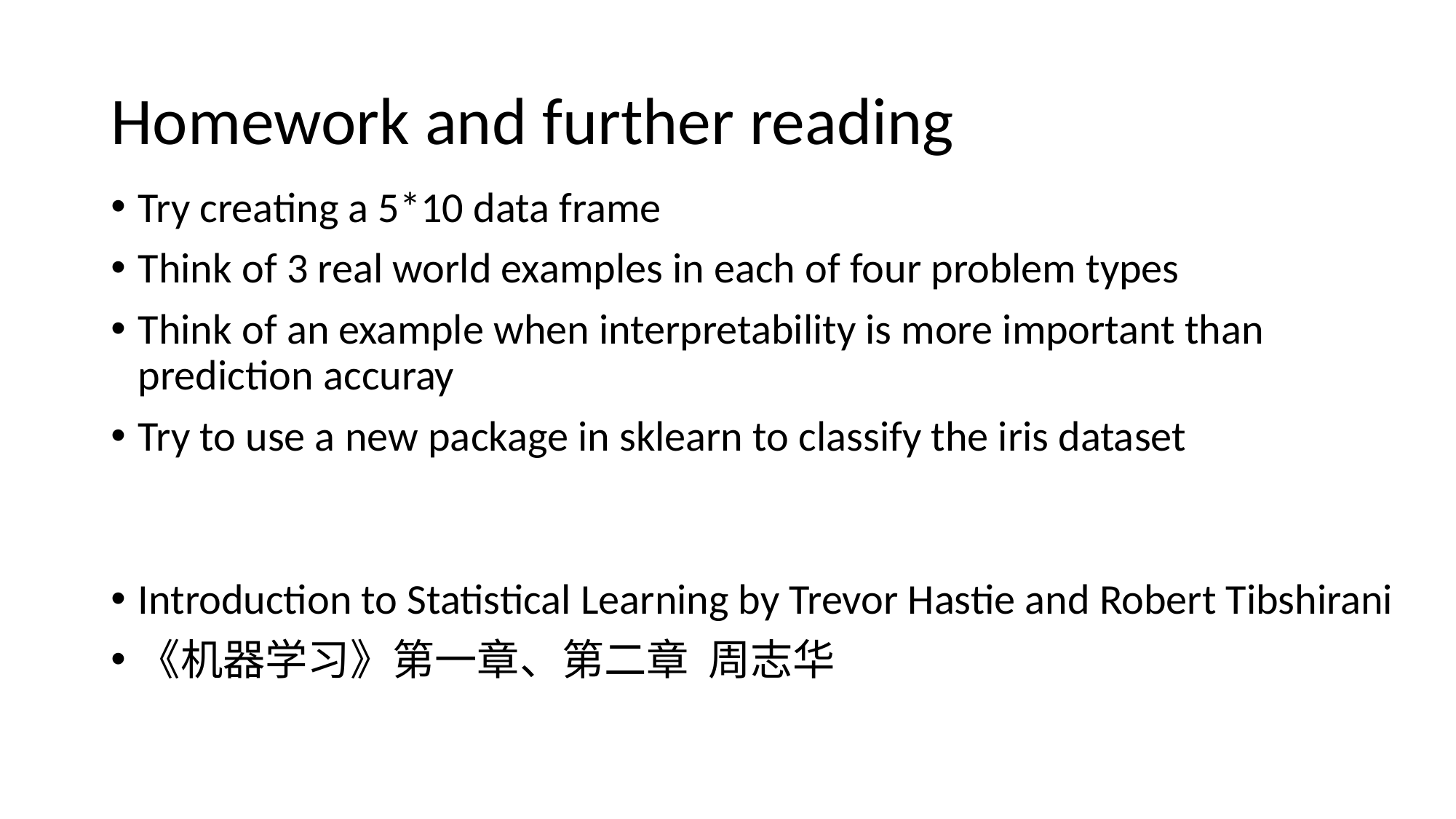

# Homework and further reading
Try creating a 5*10 data frame
Think of 3 real world examples in each of four problem types
Think of an example when interpretability is more important than prediction accuray
Try to use a new package in sklearn to classify the iris dataset

Introduction to Statistical Learning by Trevor Hastie and Robert Tibshirani
《机器学习》第一章、第二章  周志华